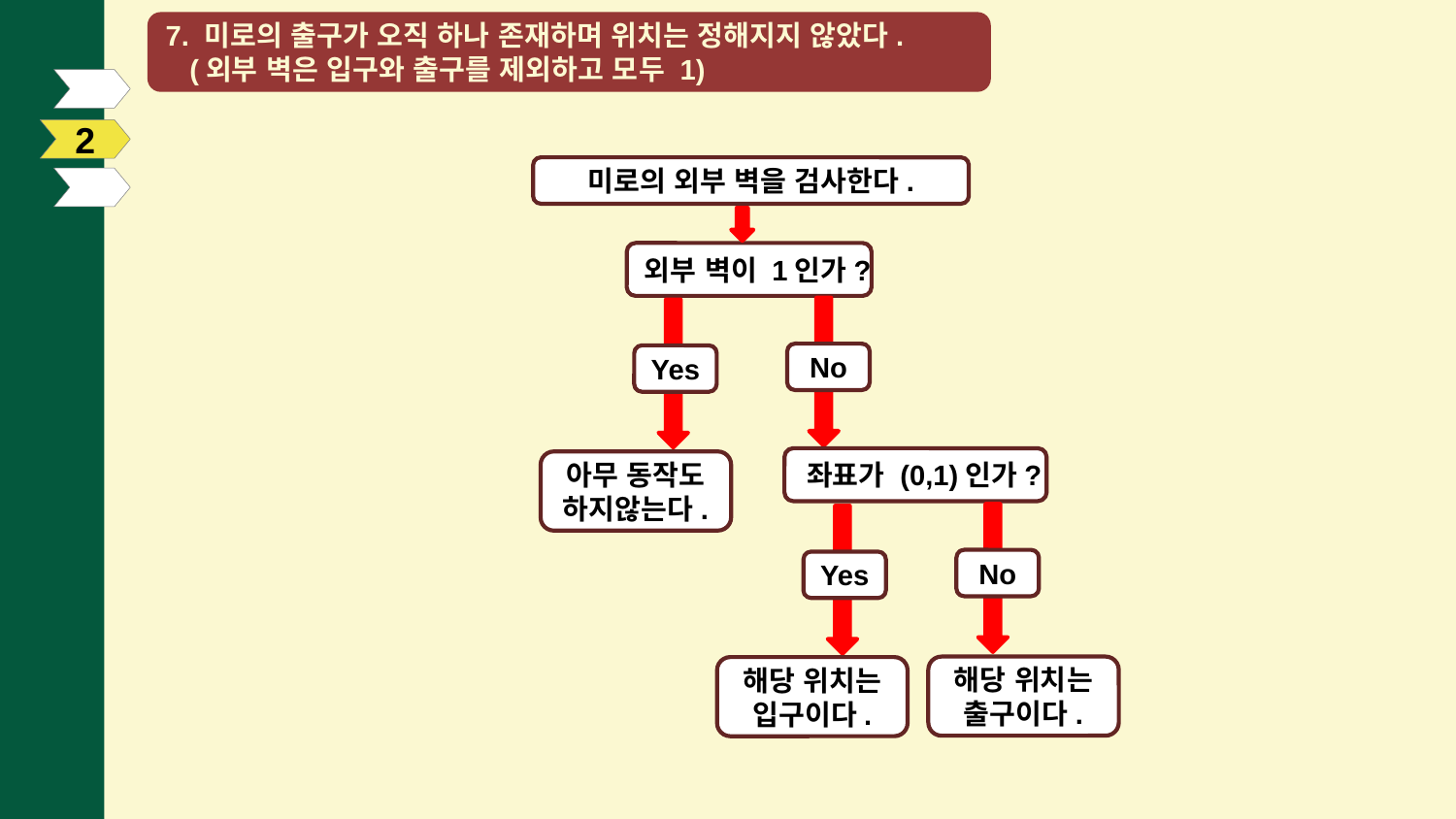

7. 미로의 출구가 오직 하나 존재하며 위치는 정해지지 않았다.
   (외부 벽은 입구와 출구를 제외하고 모두 1)
01

2
미로의 외부 벽을 검사한다.

외부 벽이 1인가?

No
Yes
좌표가 (0,1)인가?
아무 동작도 하지않는다.

No
Yes
해당 위치는
출구이다.
해당 위치는
입구이다.